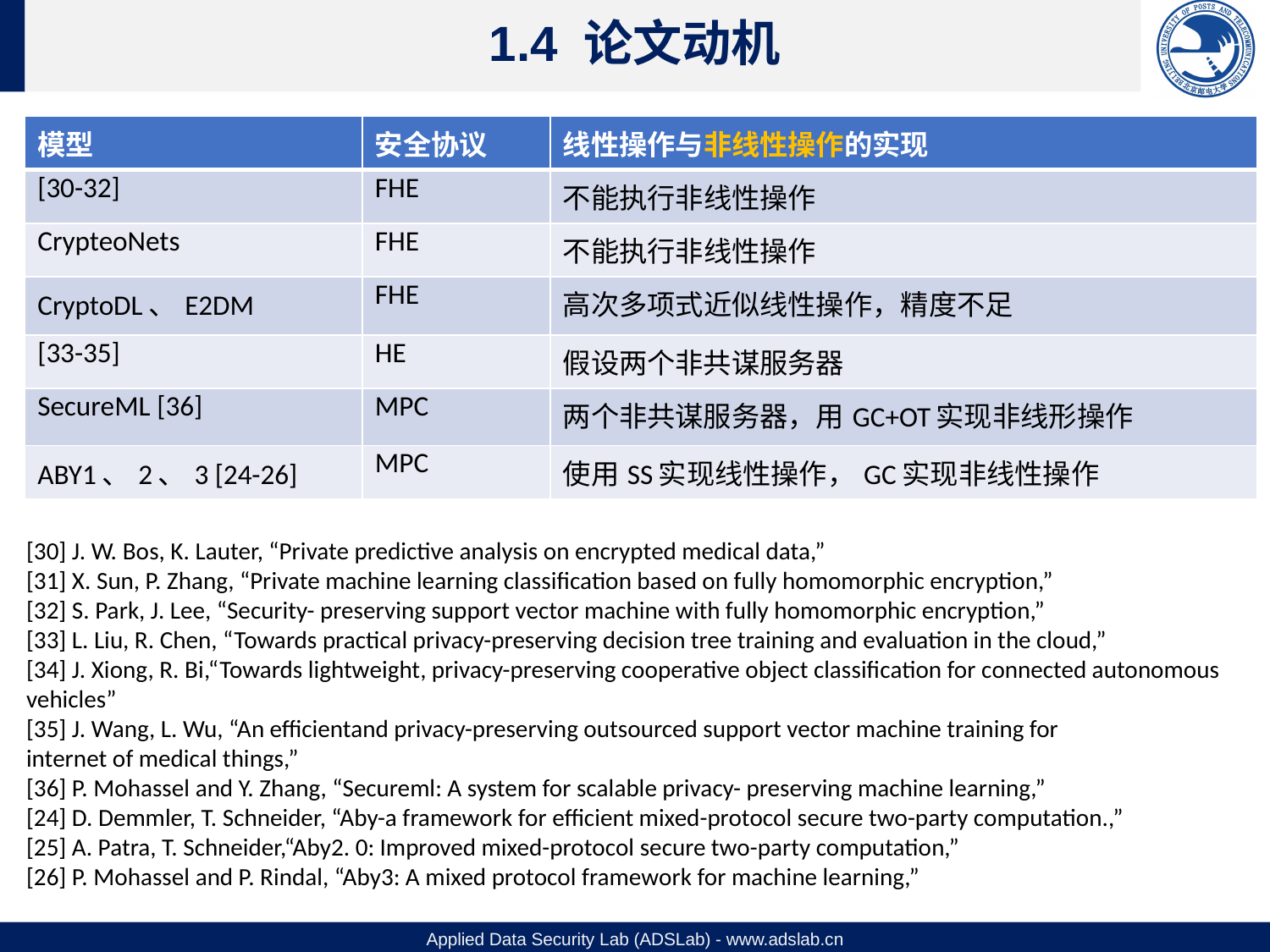

# 1.4 论文动机
| 模型 | 安全协议 | 线性操作与非线性操作的实现 |
| --- | --- | --- |
| [30-32] | FHE | 不能执行非线性操作 |
| CrypteoNets | FHE | 不能执行非线性操作 |
| CryptoDL、E2DM | FHE | 高次多项式近似线性操作，精度不足 |
| [33-35] | HE | 假设两个非共谋服务器 |
| SecureML [36] | MPC | 两个非共谋服务器，用GC+OT实现非线形操作 |
| ABY1、2、3 [24-26] | MPC | 使用SS实现线性操作，GC实现非线性操作 |
[30] J. W. Bos, K. Lauter, “Private predictive analysis on encrypted medical data,”
[31] X. Sun, P. Zhang, “Private machine learning classification based on fully homomorphic encryption,”
[32] S. Park, J. Lee, “Security- preserving support vector machine with fully homomorphic encryption,”
[33] L. Liu, R. Chen, “Towards practical privacy-preserving decision tree training and evaluation in the cloud,”
[34] J. Xiong, R. Bi,“Towards lightweight, privacy-preserving cooperative object classification for connected autonomous vehicles”
[35] J. Wang, L. Wu, “An efficientand privacy-preserving outsourced support vector machine training for
internet of medical things,”
[36] P. Mohassel and Y. Zhang, “Secureml: A system for scalable privacy- preserving machine learning,”
[24] D. Demmler, T. Schneider, “Aby-a framework for efficient mixed-protocol secure two-party computation.,”
[25] A. Patra, T. Schneider,“Aby2. 0: Improved mixed-protocol secure two-party computation,”
[26] P. Mohassel and P. Rindal, “Aby3: A mixed protocol framework for machine learning,”

9

Applied Data Security Lab (ADSLab) - www.adslab.cn